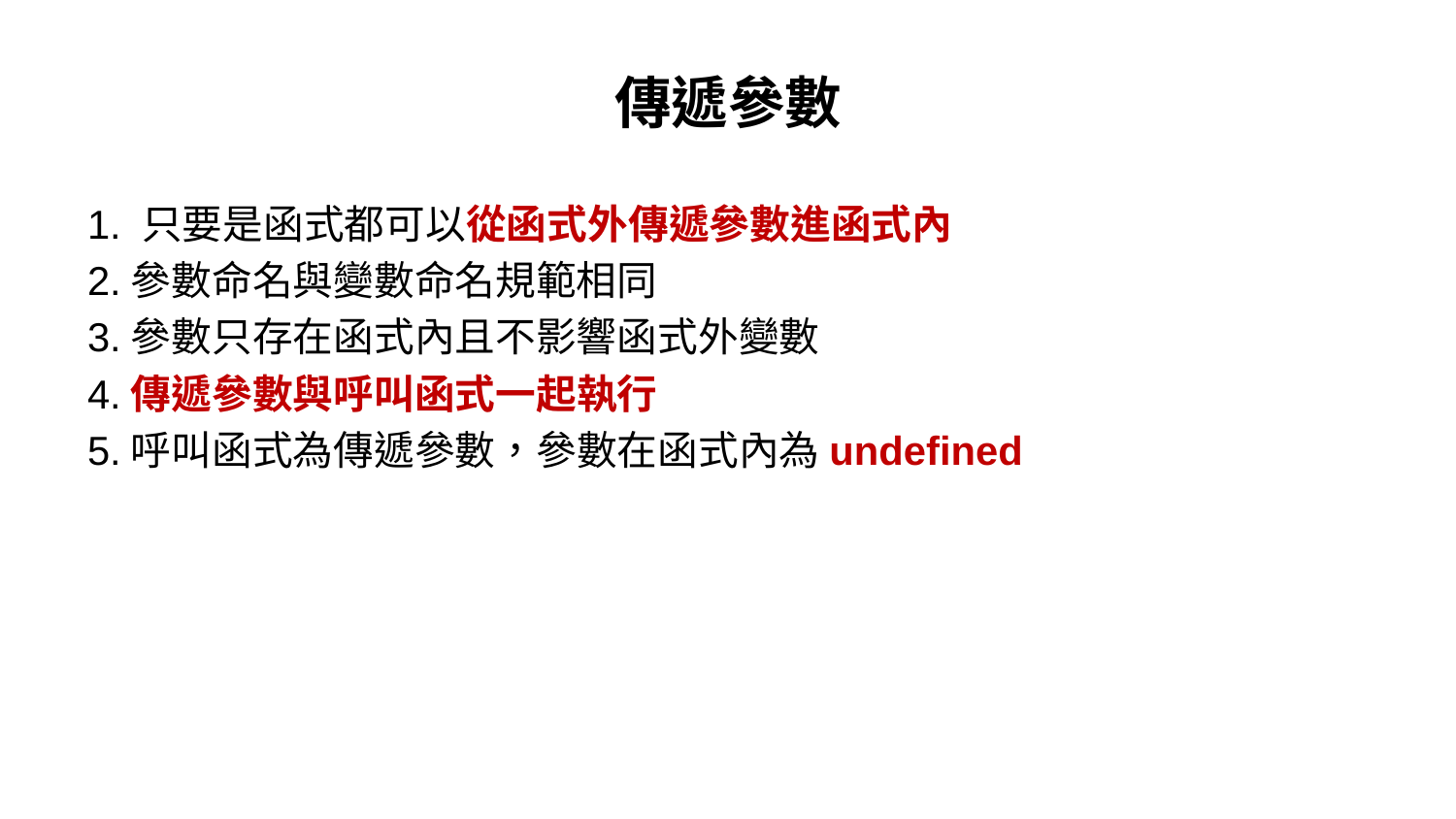

# 傳遞參數
1. 只要是函式都可以從函式外傳遞參數進函式內
2.參數命名與變數命名規範相同
3.參數只存在函式內且不影響函式外變數
4.傳遞參數與呼叫函式一起執行
5.呼叫函式為傳遞參數，參數在函式內為undefined